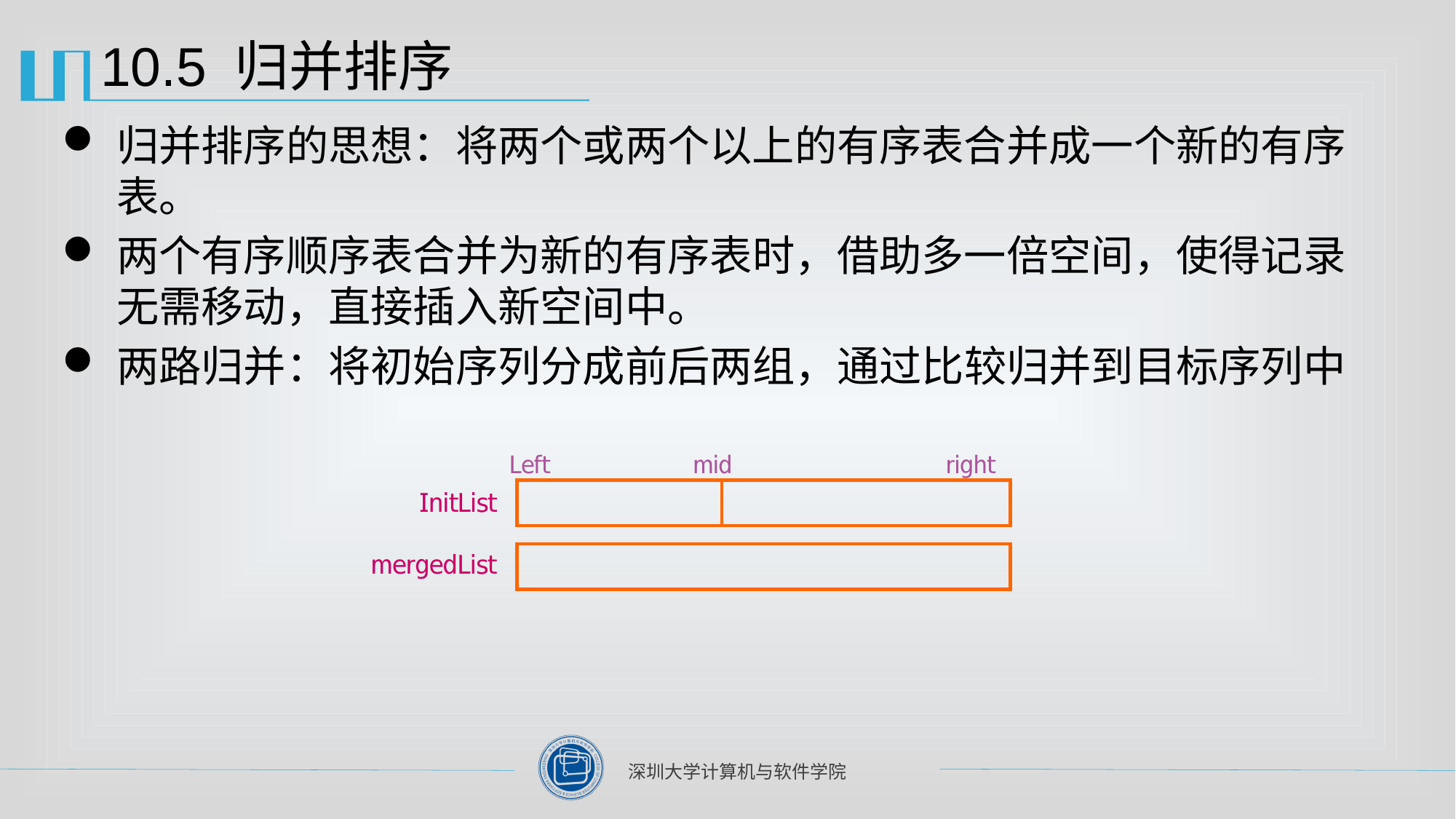

# 10.5 归并排序
归并排序的思想：将两个或两个以上的有序表合并成一个新的有序表。
两个有序顺序表合并为新的有序表时，借助多一倍空间，使得记录无需移动，直接插入新空间中。
两路归并：将初始序列分成前后两组，通过比较归并到目标序列中

Left	          mid		right

InitList

mergedList

81